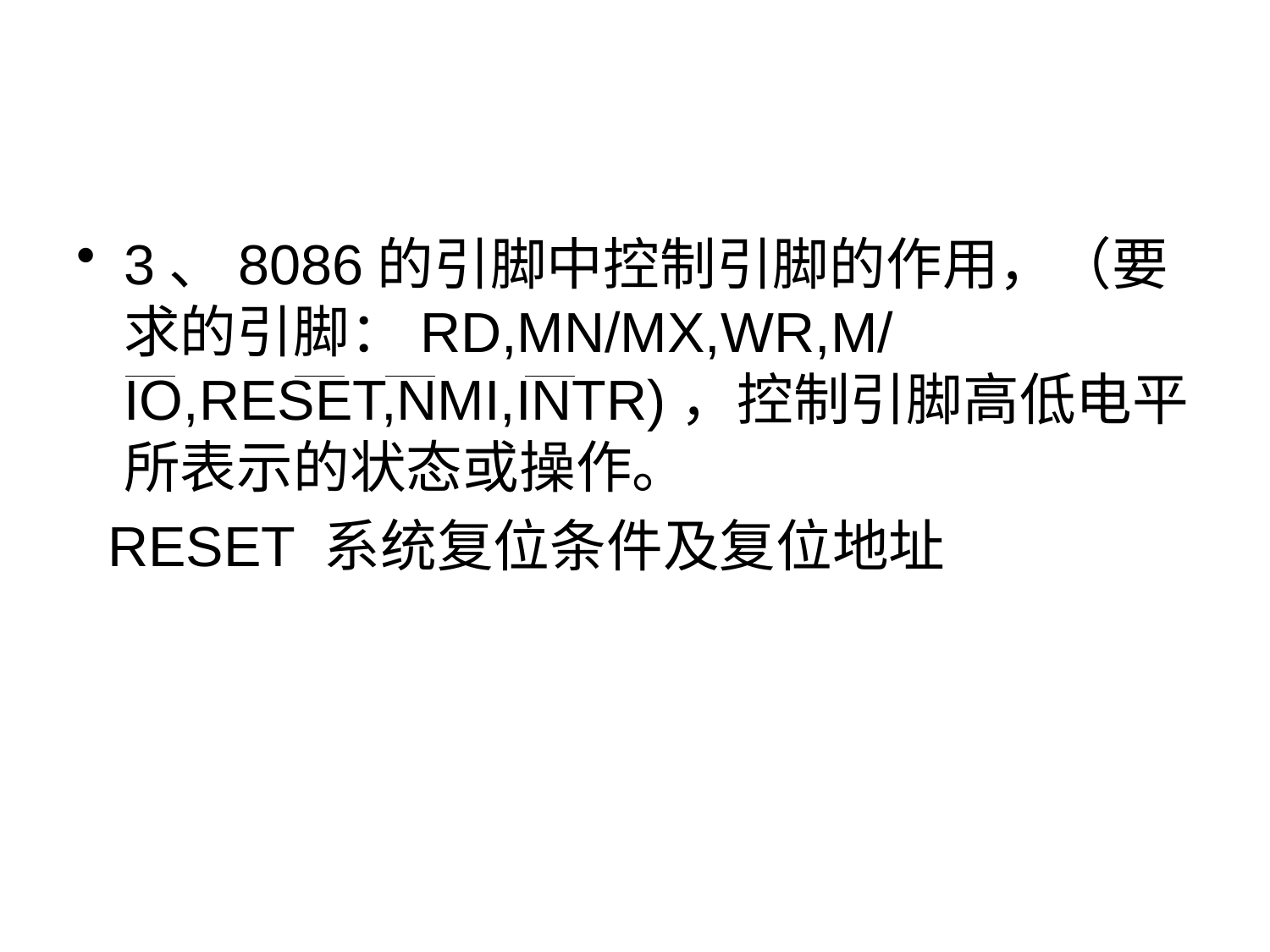

3、8086的引脚中控制引脚的作用，（要求的引脚：RD,MN/MX,WR,M/IO,RESET,NMI,INTR)，控制引脚高低电平所表示的状态或操作。
  RESET 系统复位条件及复位地址